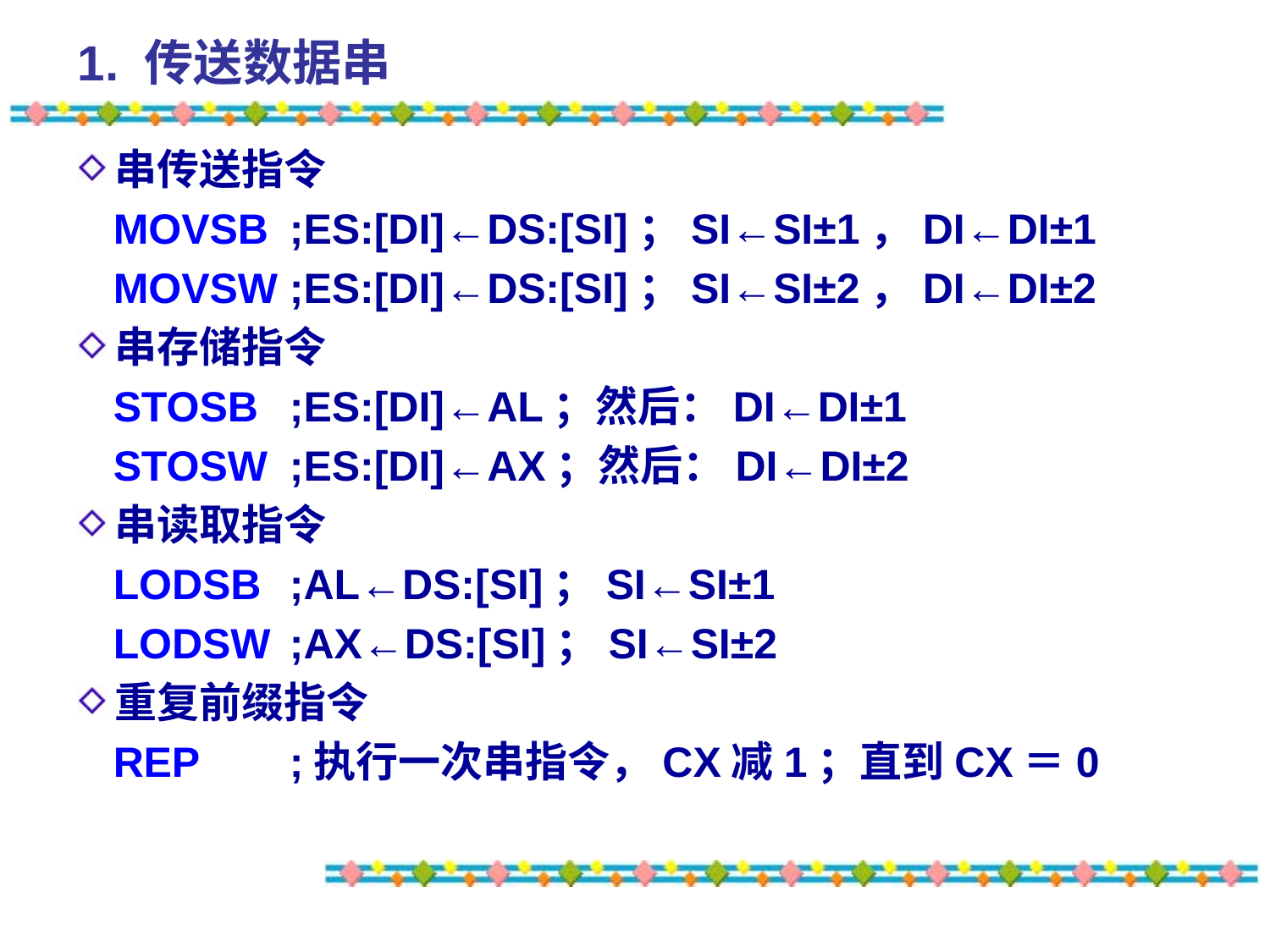

# 1. 传送数据串
串传送指令
   MOVSB	;ES:[DI]←DS:[SI]；SI←SI±1，DI←DI±1
   MOVSW	;ES:[DI]←DS:[SI]；SI←SI±2，DI←DI±2
串存储指令
   STOSB	;ES:[DI]←AL；然后：DI←DI±1
   STOSW	;ES:[DI]←AX；然后：DI←DI±2
串读取指令
   LODSB	;AL←DS:[SI]；SI←SI±1
   LODSW	;AX←DS:[SI]；SI←SI±2
重复前缀指令
   REP	;执行一次串指令，CX减1；直到CX＝0